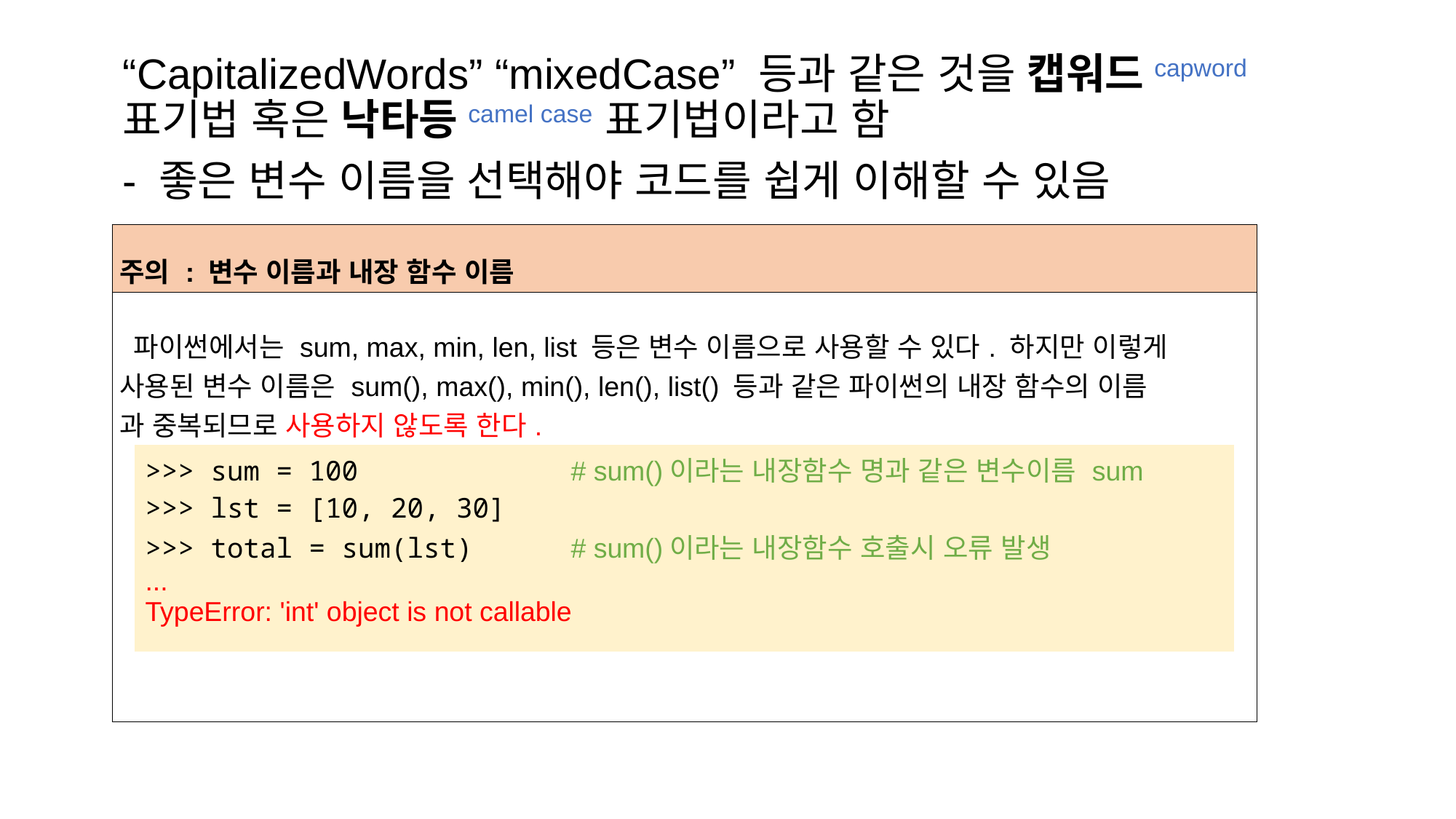

“CapitalizedWords” “mixedCase” 등과 같은 것을 캡워드capword 표기법 혹은 낙타등camel case 표기법이라고 함
- 좋은 변수 이름을 선택해야 코드를 쉽게 이해할 수 있음

| 주의 : 변수 이름과 내장 함수 이름 |
| --- |
| 파이썬에서는 sum, max, min, len, list 등은 변수 이름으로 사용할 수 있다. 하지만 이렇게 사용된 변수 이름은 sum(), max(), min(), len(), list() 등과 같은 파이썬의 내장 함수의 이름 과 중복되므로 사용하지 않도록 한다. |
| >>> sum = 100 # sum()이라는 내장함수 명과 같은 변수이름 sum >>> lst = [10, 20, 30] >>> total = sum(lst) # sum()이라는 내장함수 호출시 오류 발생 ... TypeError: 'int' object is not callable |
| --- |